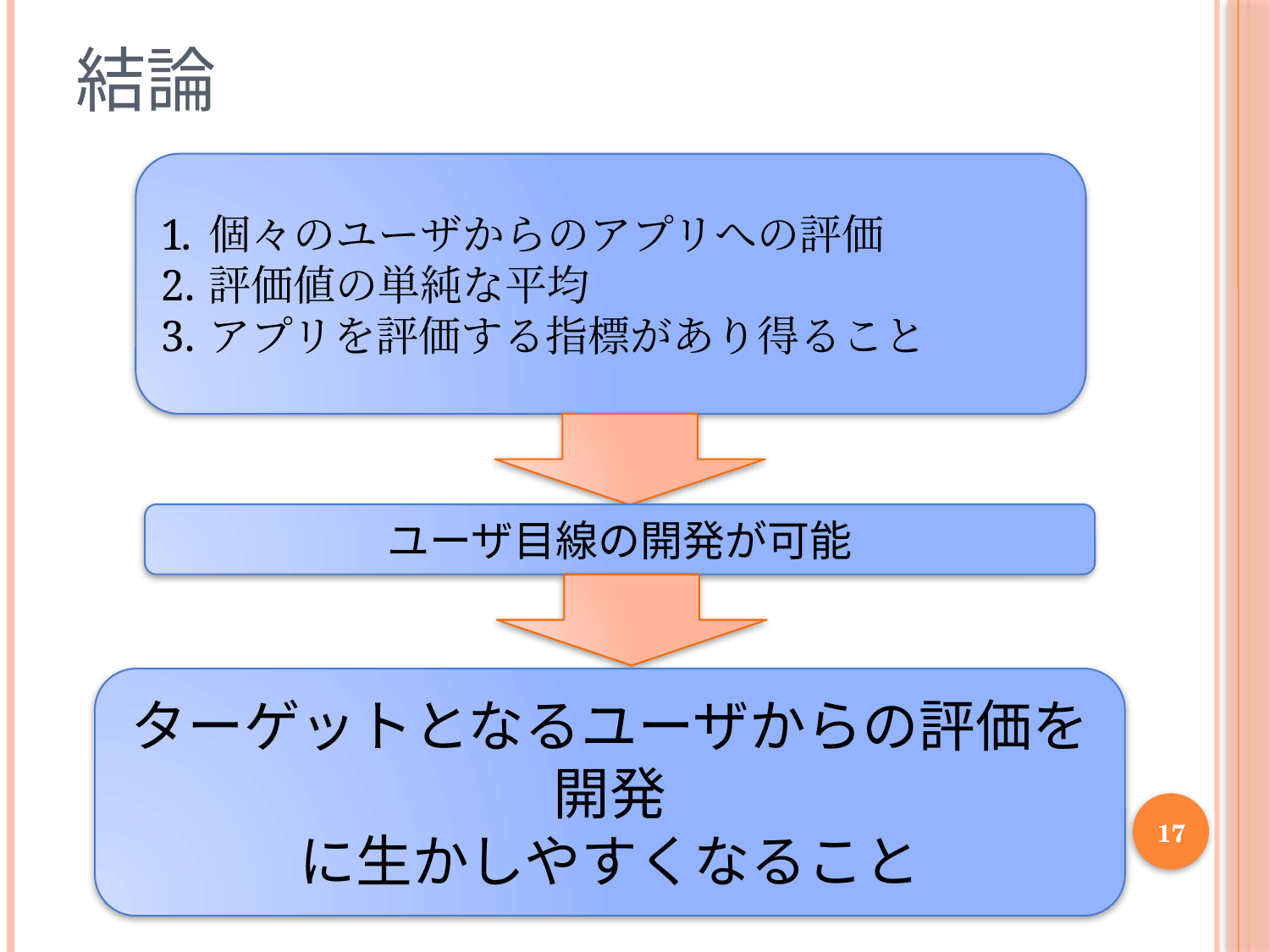

# 結論
個々のユーザからのアプリへの評価
評価値の単純な平均
アプリを評価する指標があり得ること

ユーザ目線の開発が可能

ターゲットとなるユーザからの評価を開発
に生かしやすくなること
17